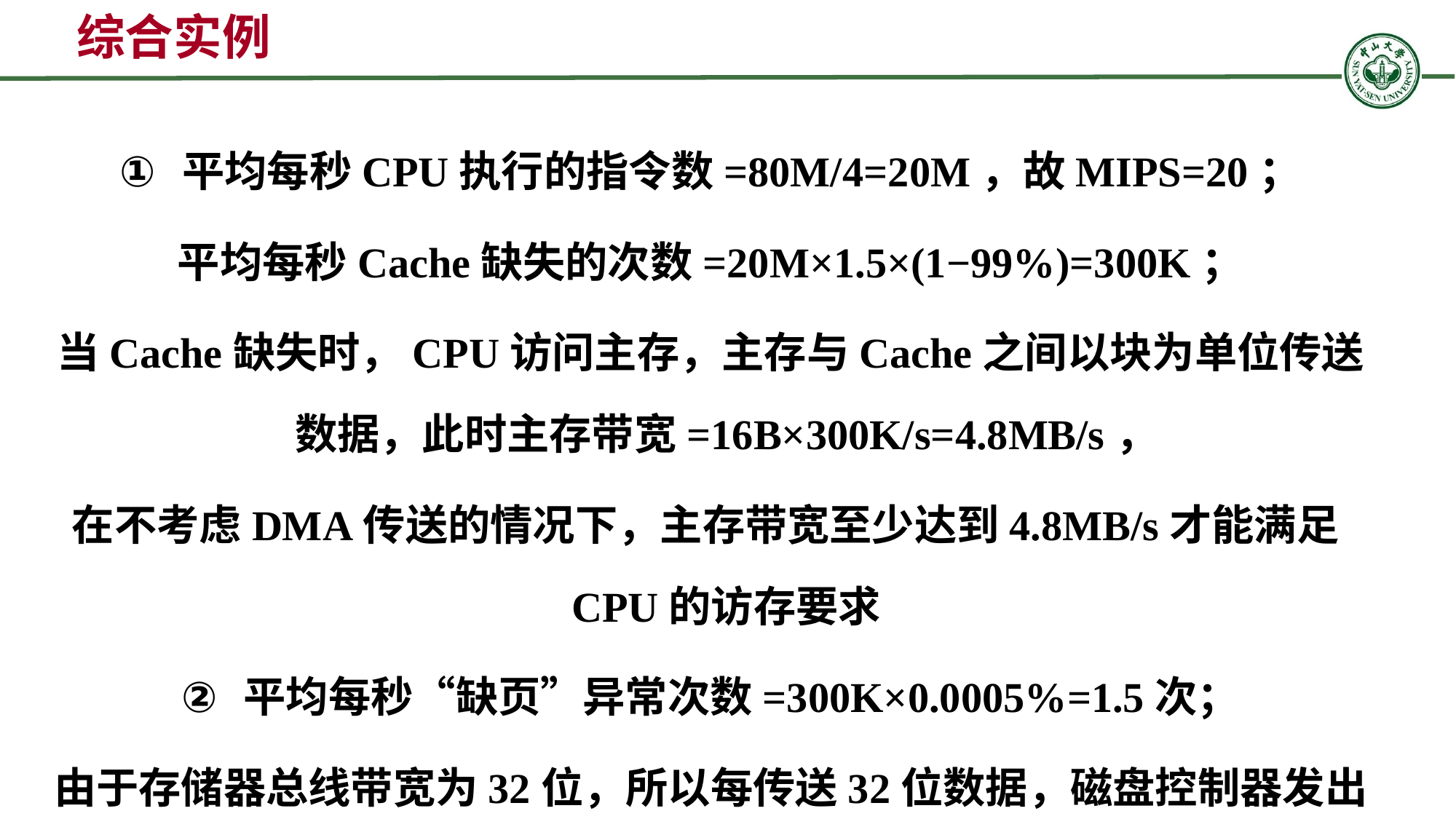

综合实例
 平均每秒CPU执行的指令数=80M/4=20M，故MIPS=20；
平均每秒Cache缺失的次数=20M×1.5×(1−99%)=300K；
当Cache缺失时，CPU访问主存，主存与Cache之间以块为单位传送数据，此时主存带宽=16B×300K/s=4.8MB/s，
在不考虑DMA传送的情况下，主存带宽至少达到4.8MB/s才能满足CPU的访存要求
 平均每秒“缺页”异常次数=300K×0.0005%=1.5次；
由于存储器总线带宽为32位，所以每传送32位数据，磁盘控制器发出一次DMA请求，这样平均每秒磁盘DMA请求的次数至少为1.5×4KB/4B=1.5K=1536
 CPU和DMA控制器同时要求使用存储器总线时，DMA请求优先级更高。因为若DMA请求得不到及时响应，I/O传输数据可能会丢失